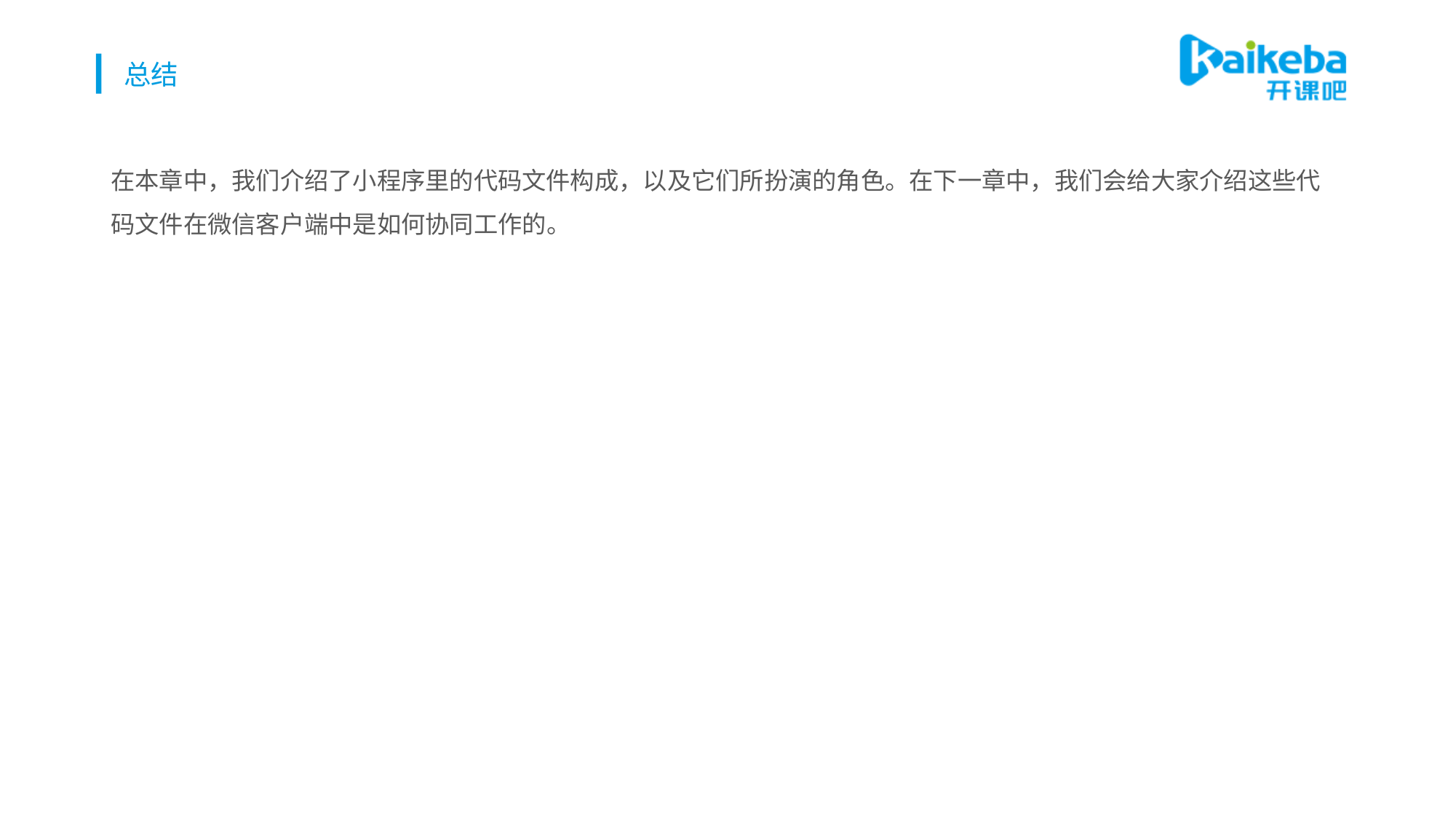

# 总结
在本章中，我们介绍了小程序里的代码文件构成，以及它们所扮演的角色。在下一章中，我们会给大家介绍这些代码文件在微信客户端中是如何协同工作的。